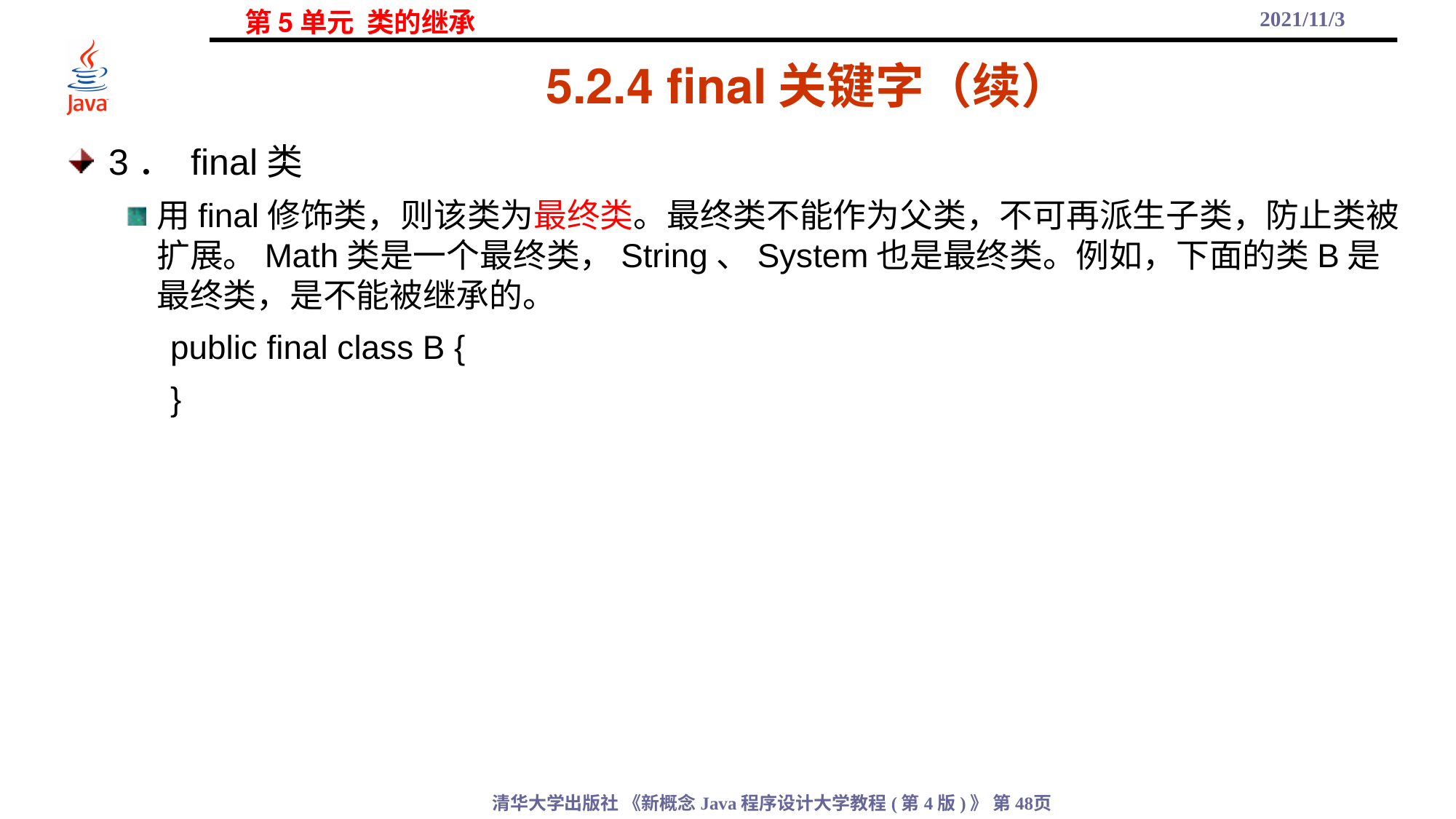

2021/11/3
# 5.2.4 final关键字（续）
3． final类
用final修饰类，则该类为最终类。最终类不能作为父类，不可再派生子类，防止类被扩展。Math类是一个最终类，String、System也是最终类。例如，下面的类B是最终类，是不能被继承的。
public final class B {
}